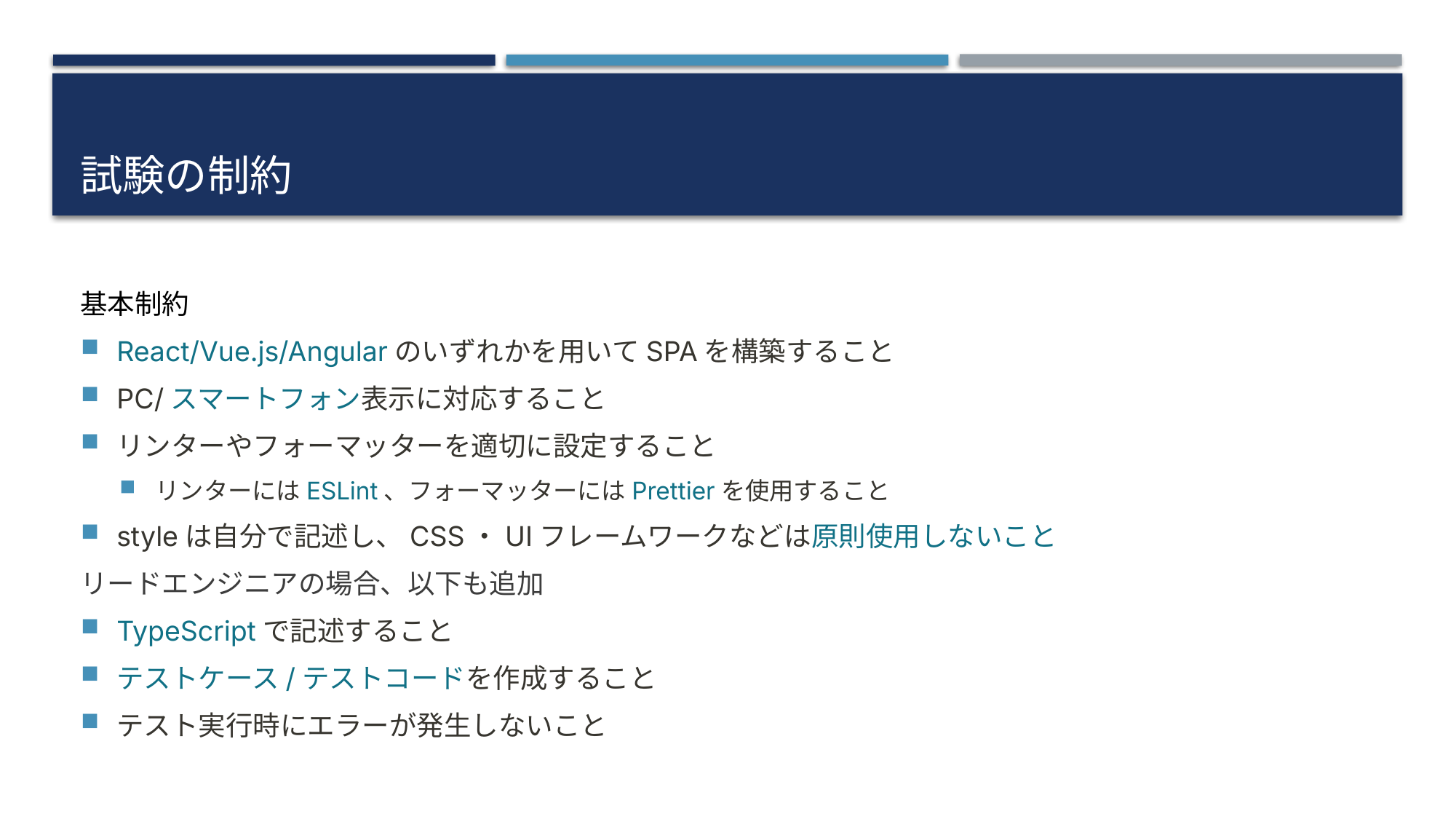

# 試験の制約
基本制約
React/Vue.js/Angularのいずれかを用いてSPAを構築すること
PC/スマートフォン表示に対応すること
リンターやフォーマッターを適切に設定すること
リンターにはESLint、フォーマッターにはPrettierを使用すること
styleは自分で記述し、CSS・UIフレームワークなどは原則使用しないこと
リードエンジニアの場合、以下も追加
TypeScriptで記述すること
テストケース/テストコードを作成すること
テスト実行時にエラーが発生しないこと